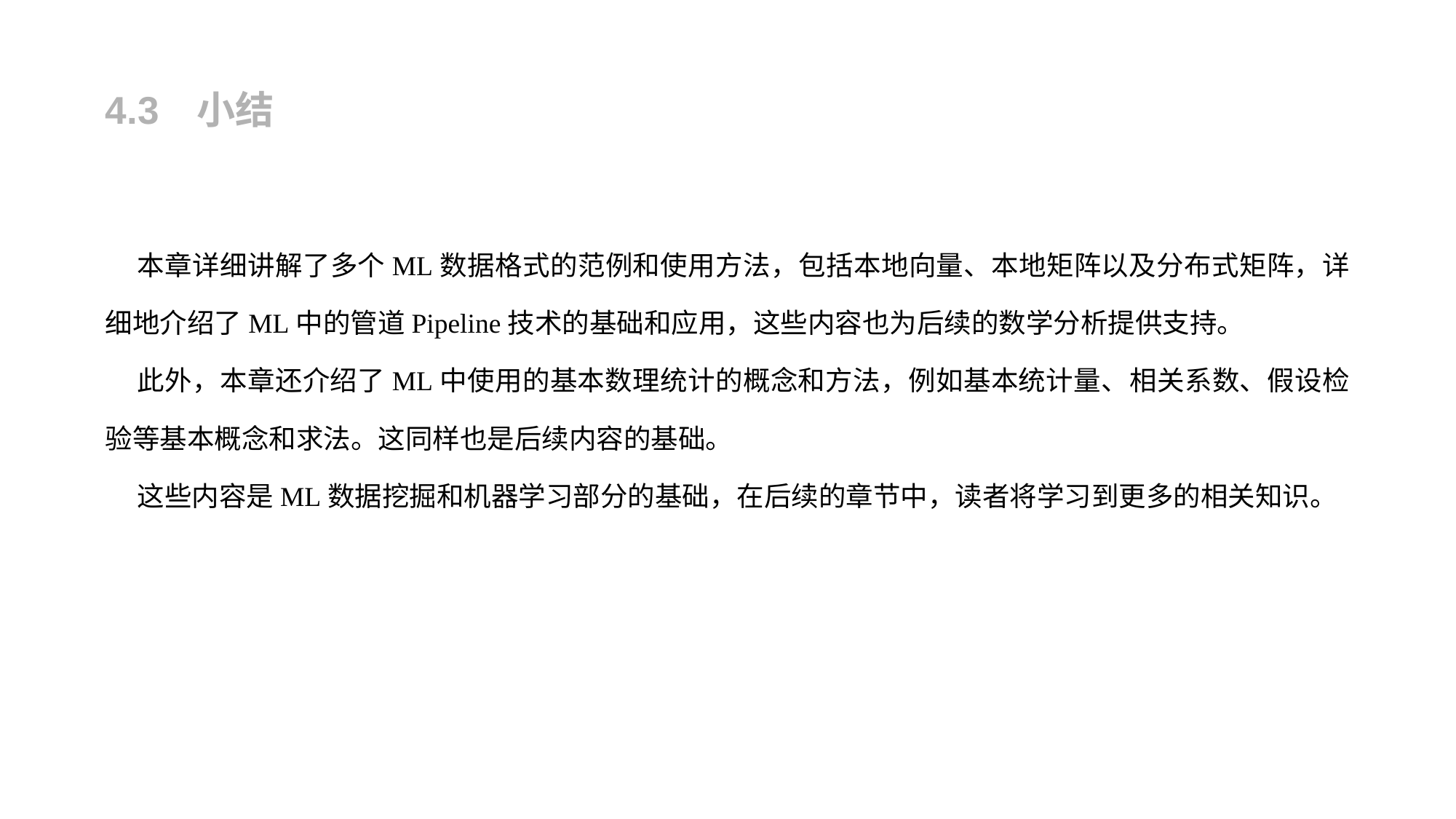

# 4.3  小结
本章详细讲解了多个ML数据格式的范例和使用方法，包括本地向量、本地矩阵以及分布式矩阵，详细地介绍了ML中的管道Pipeline技术的基础和应用，这些内容也为后续的数学分析提供支持。
此外，本章还介绍了ML中使用的基本数理统计的概念和方法，例如基本统计量、相关系数、假设检验等基本概念和求法。这同样也是后续内容的基础。
这些内容是ML数据挖掘和机器学习部分的基础，在后续的章节中，读者将学习到更多的相关知识。